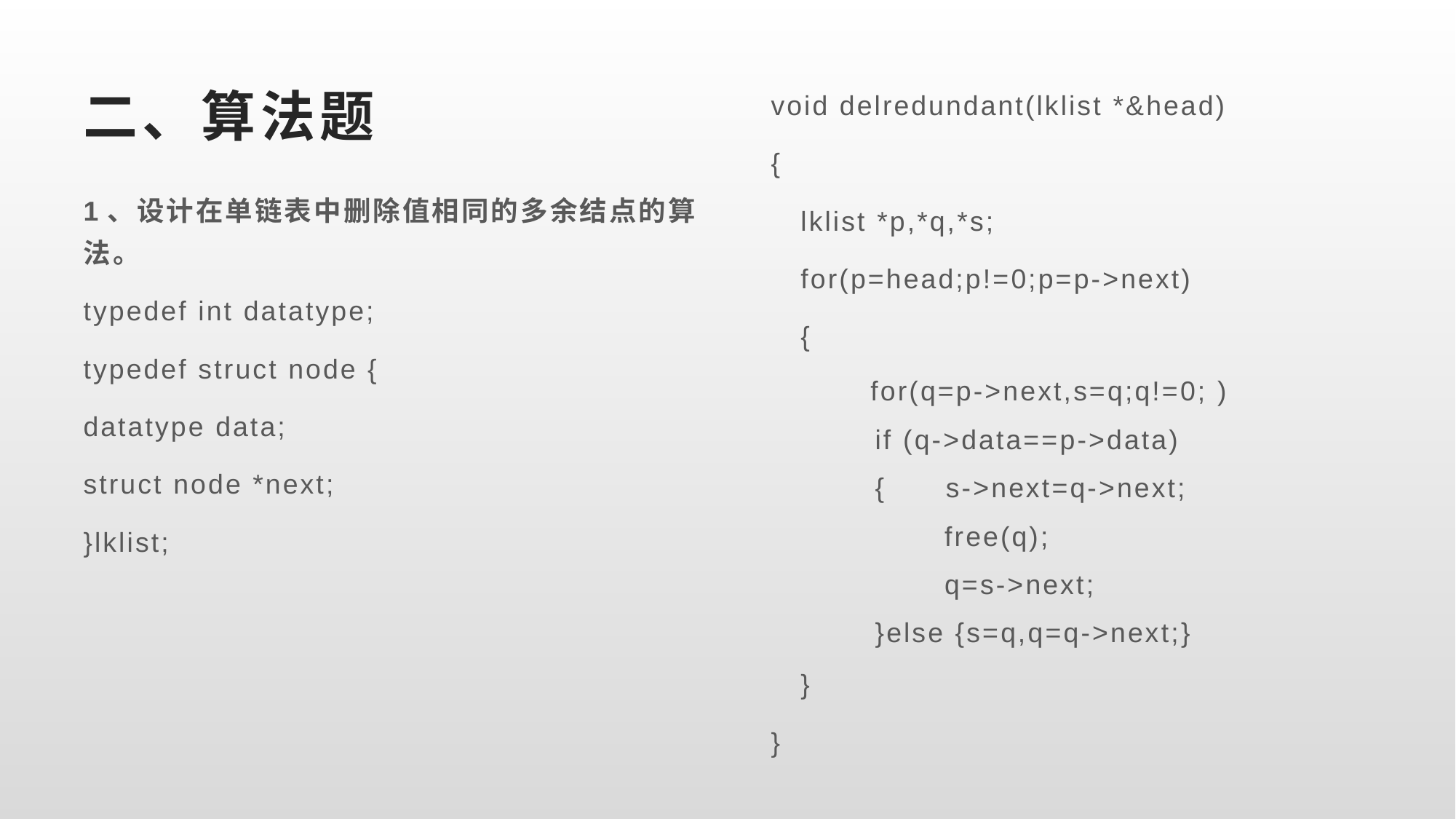

void delredundant(lklist *&head)
{
   lklist *p,*q,*s;
   for(p=head;p!=0;p=p->next)
   {
     for(q=p->next,s=q;q!=0; )
     if (q->data==p->data)
     {      s->next=q->next;
            free(q);
            q=s->next;
     }else {s=q,q=q->next;}
   }
}
# 二、算法题
1、设计在单链表中删除值相同的多余结点的算法。
typedef int datatype;
typedef struct node {
datatype data;
struct node *next;
}lklist;